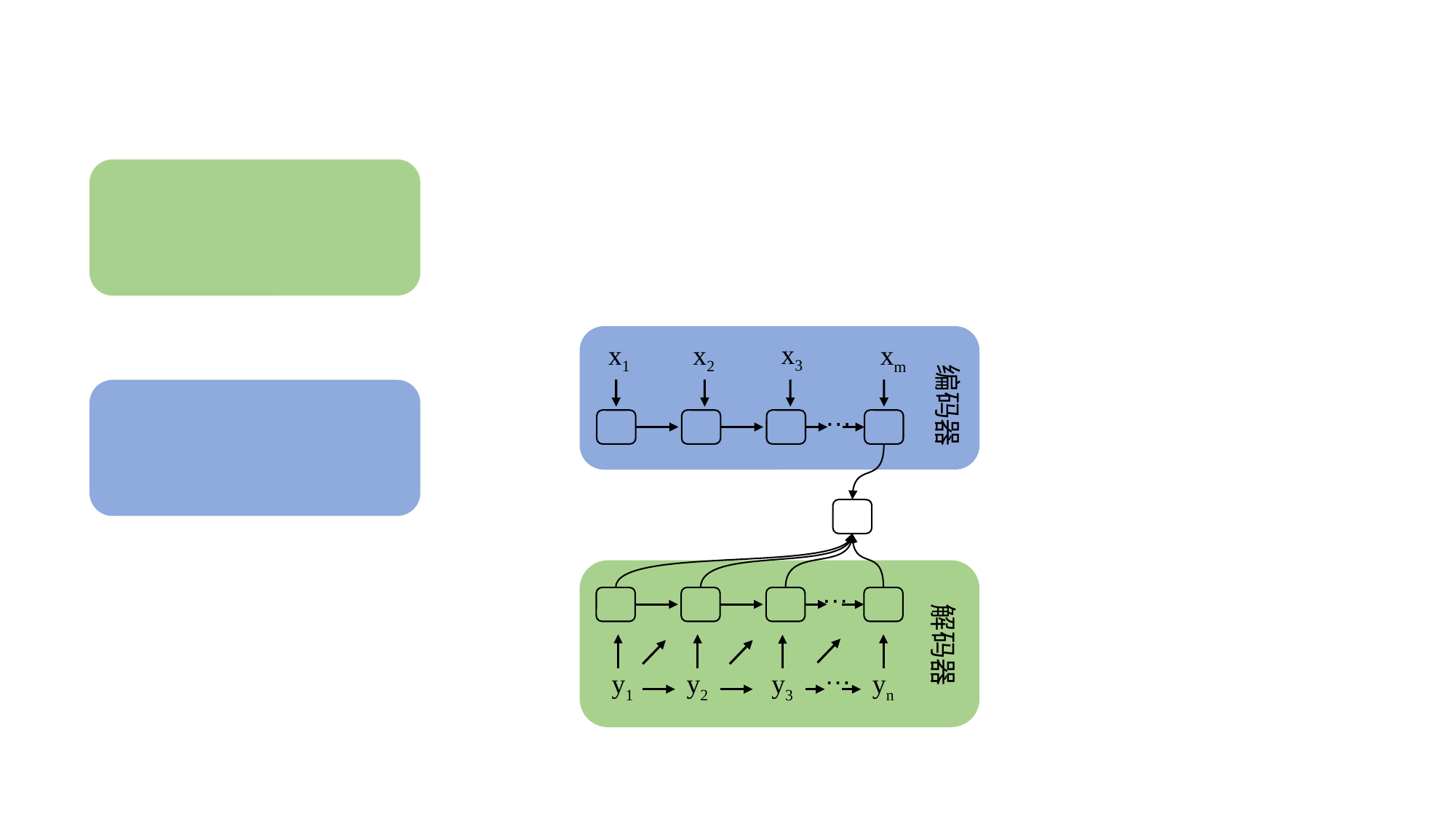

x3
x1
x2
xm
编码器

…

…

解码器
…
y1
y2
y3
yn